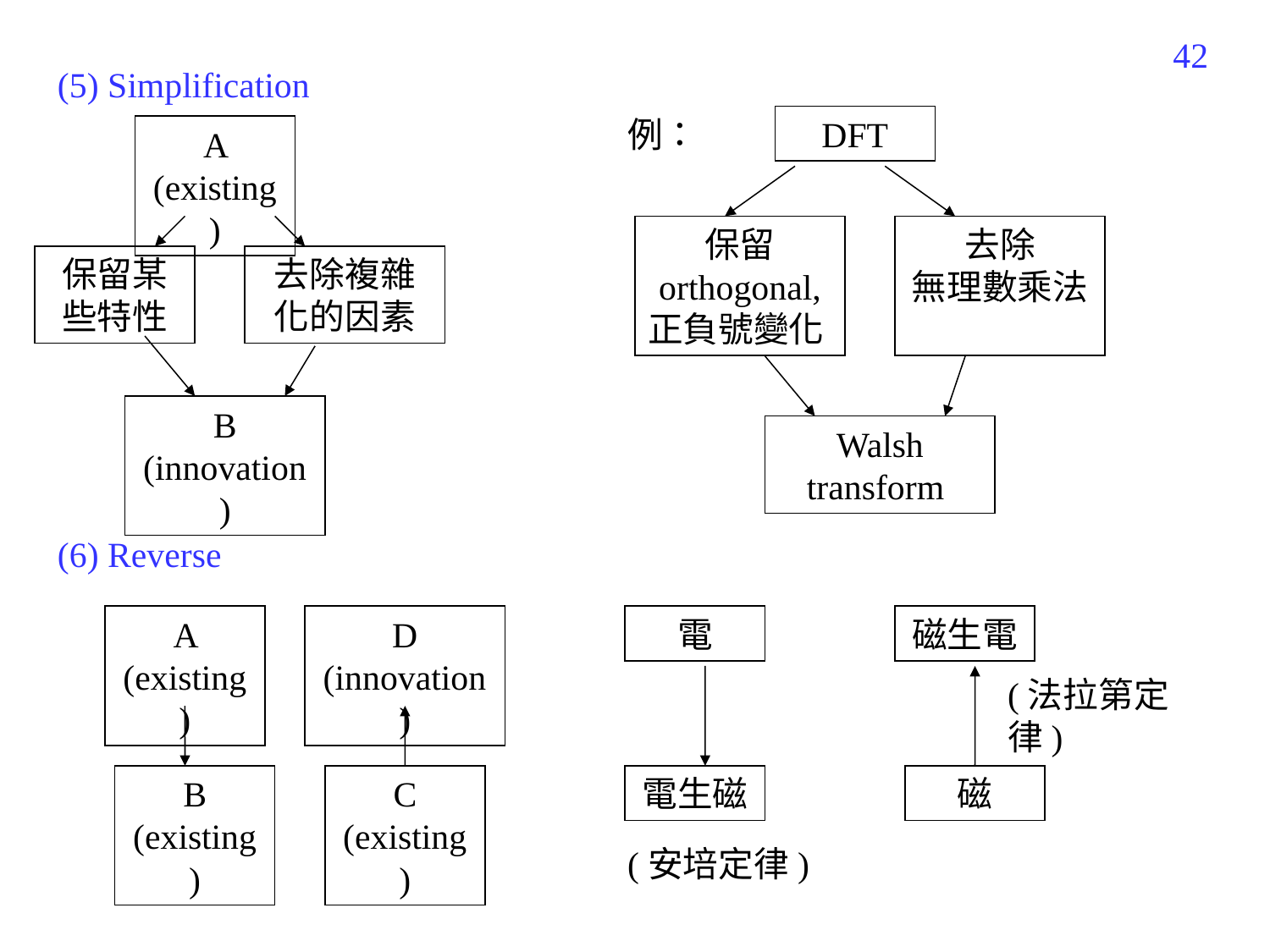

42
(5) Simplification
例：
DFT
A (existing)

保留 orthogonal, 正負號變化
去除
無理數乘法

保留某些特性
去除複雜化的因素

B (innovation)
Walsh transform
(6) Reverse
A (existing)
D (innovation)
電
磁生電

(法拉第定律)

B (existing)
C (existing)
電生磁
磁
(安培定律)